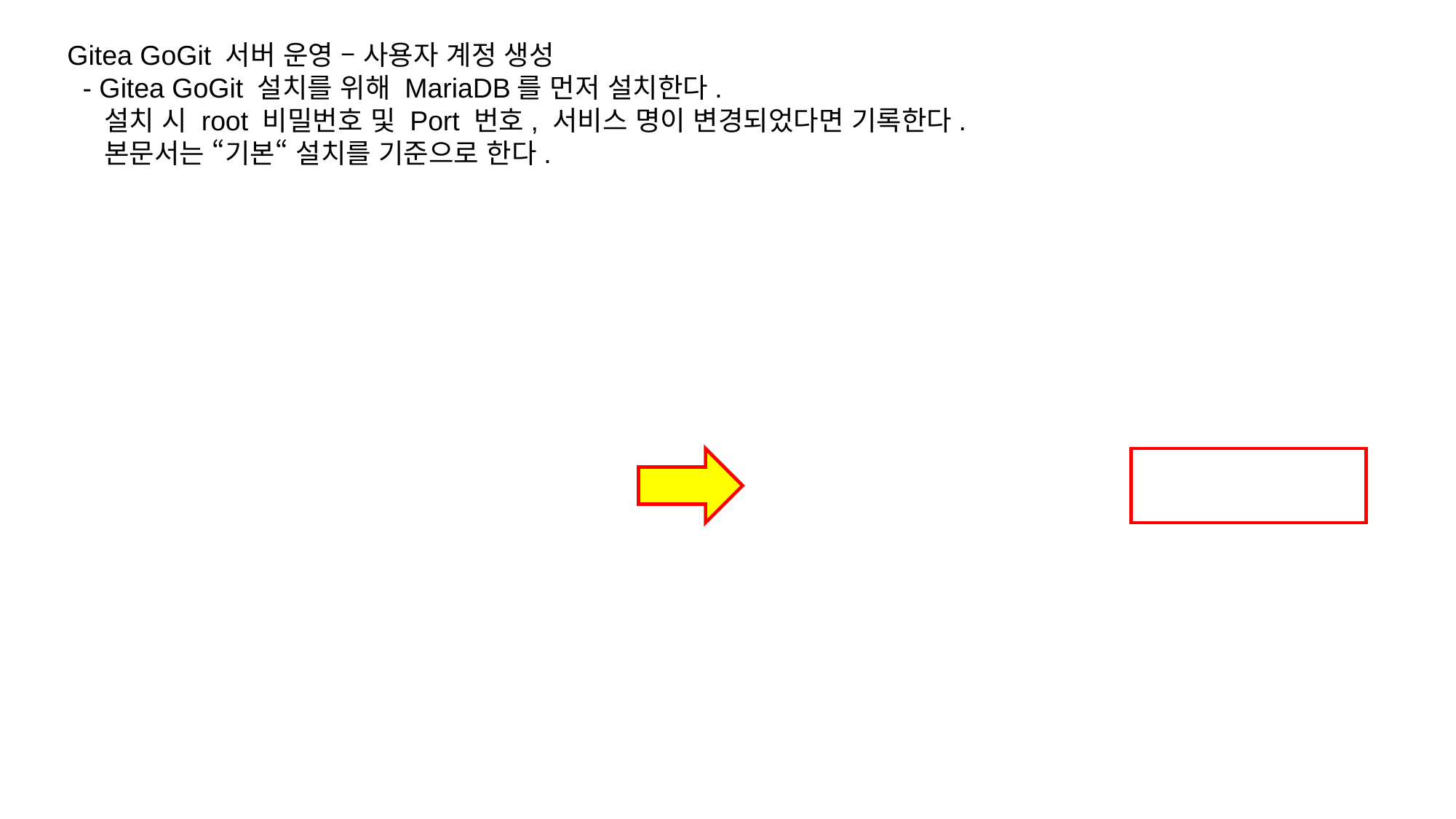

Gitea GoGit 서버 운영 – 사용자 계정 생성
  - Gitea GoGit 설치를 위해 MariaDB를 먼저 설치한다.
    설치 시 root 비밀번호 및 Port 번호, 서비스 명이 변경되었다면 기록한다.
    본문서는 “기본“ 설치를 기준으로 한다.